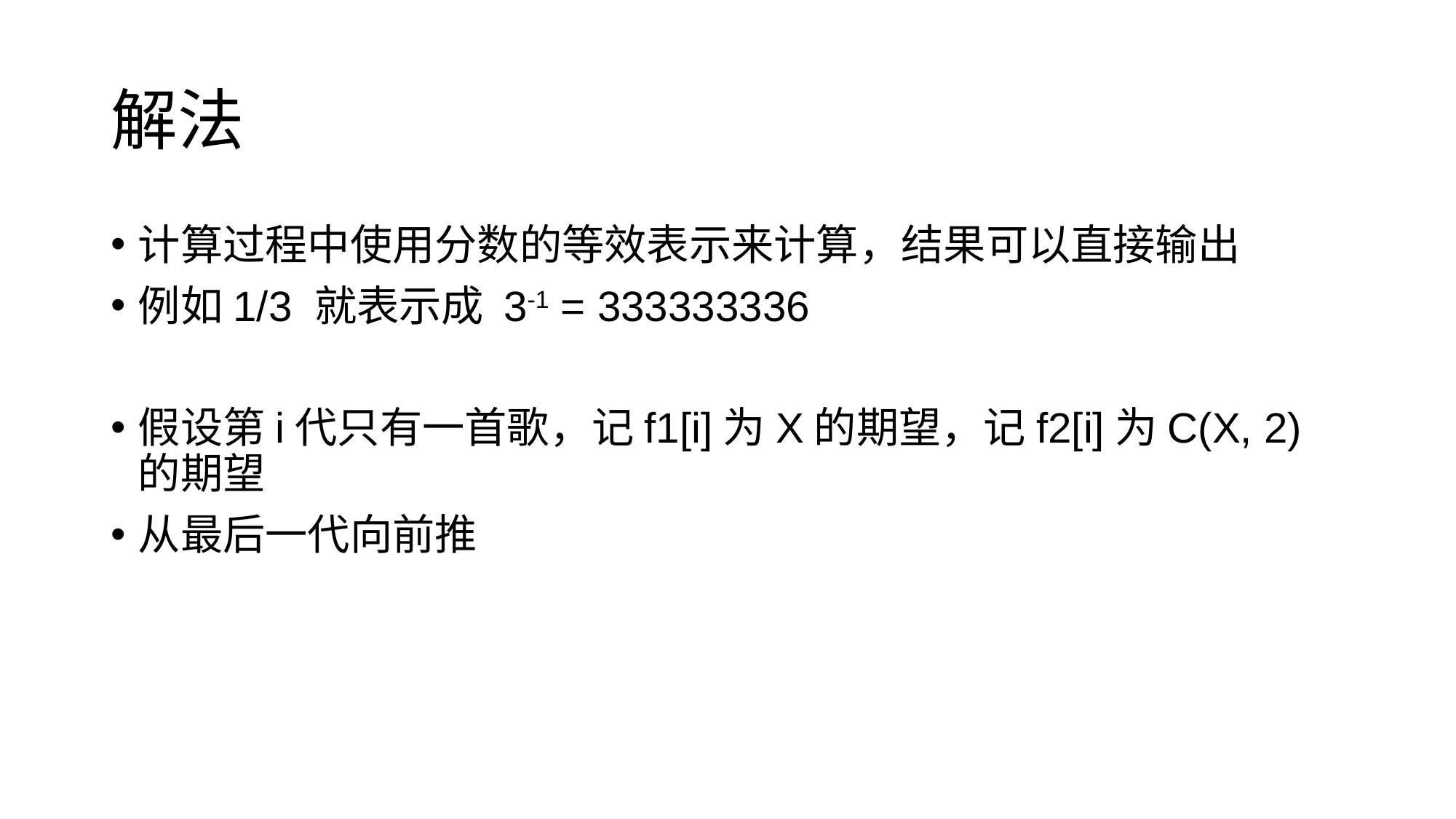

# 解法
计算过程中使用分数的等效表示来计算，结果可以直接输出
例如1/3 就表示成 3-1 = 333333336

假设第i代只有一首歌，记f1[i]为X的期望，记f2[i]为C(X, 2)的期望
从最后一代向前推